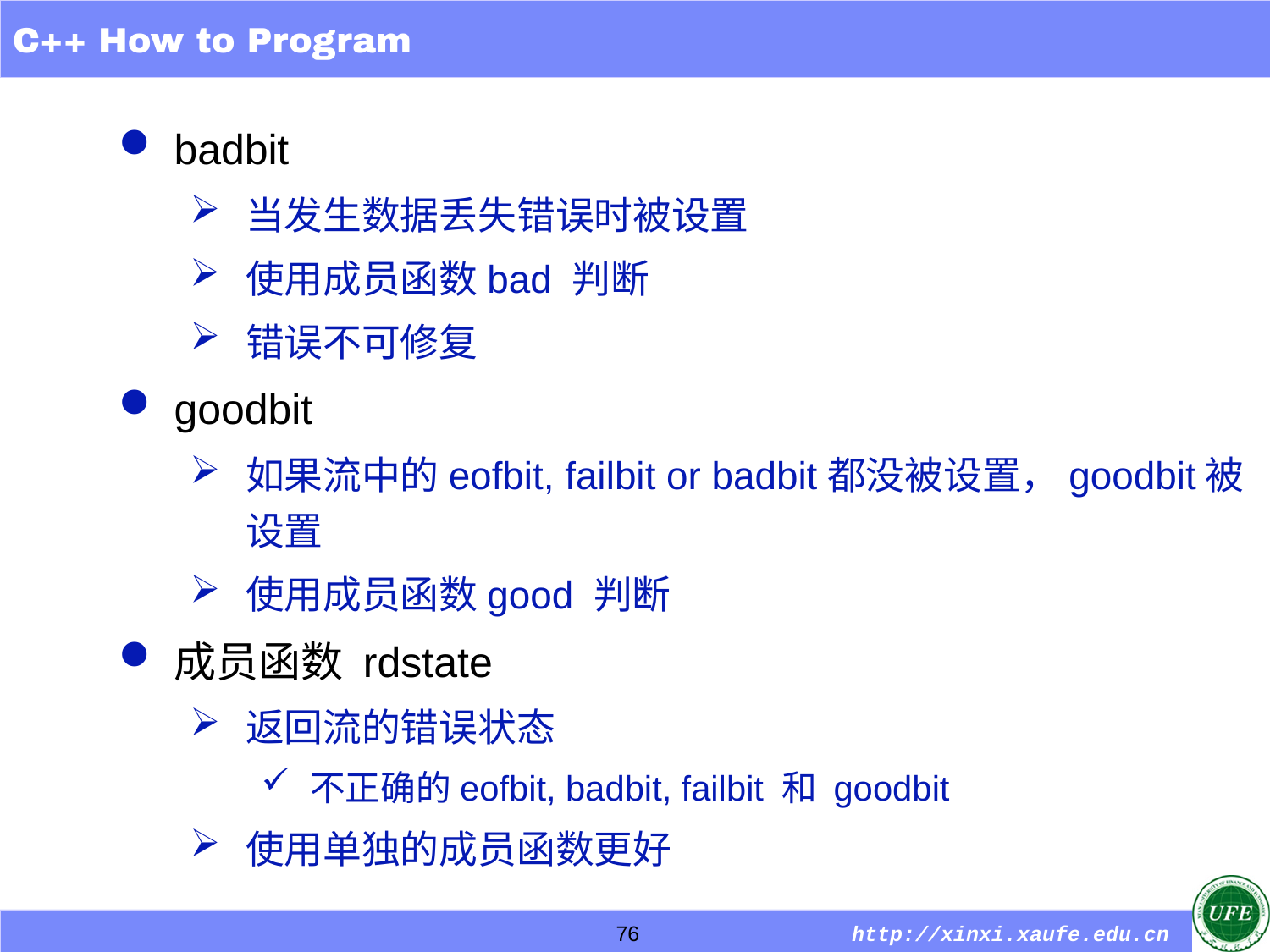

badbit
当发生数据丢失错误时被设置
使用成员函数bad 判断
错误不可修复
goodbit
如果流中的eofbit, failbit or badbit都没被设置，goodbit被设置
使用成员函数good 判断
成员函数 rdstate
返回流的错误状态
不正确的eofbit, badbit, failbit 和 goodbit
使用单独的成员函数更好
76